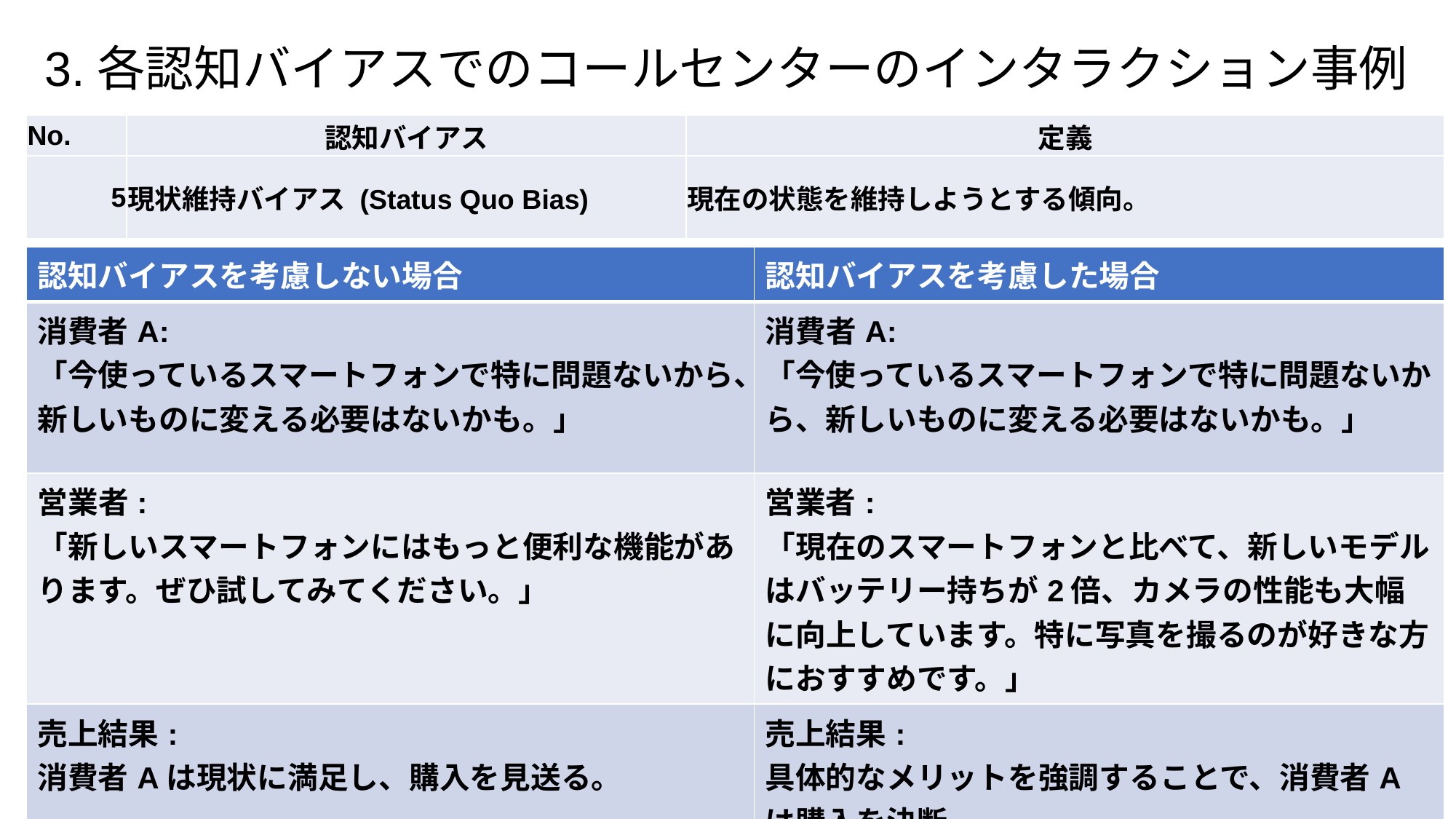

# 3.各認知バイアスでのコールセンターのインタラクション事例
| No. | 認知バイアス | 定義 |
| --- | --- | --- |
| 5 | 現状維持バイアス (Status Quo Bias) | 現在の状態を維持しようとする傾向。 |
| 認知バイアスを考慮しない場合 | 認知バイアスを考慮した場合 |
| --- | --- |
| 消費者A: 「今使っているスマートフォンで特に問題ないから、新しいものに変える必要はないかも。」 | 消費者A: 「今使っているスマートフォンで特に問題ないから、新しいものに変える必要はないかも。」 |
| 営業者: 「新しいスマートフォンにはもっと便利な機能があります。ぜひ試してみてください。」 | 営業者: 「現在のスマートフォンと比べて、新しいモデルはバッテリー持ちが2倍、カメラの性能も大幅に向上しています。特に写真を撮るのが好きな方におすすめです。」 |
| 売上結果: 消費者Aは現状に満足し、購入を見送る。 | 売上結果: 具体的なメリットを強調することで、消費者Aは購入を決断。 |
sss